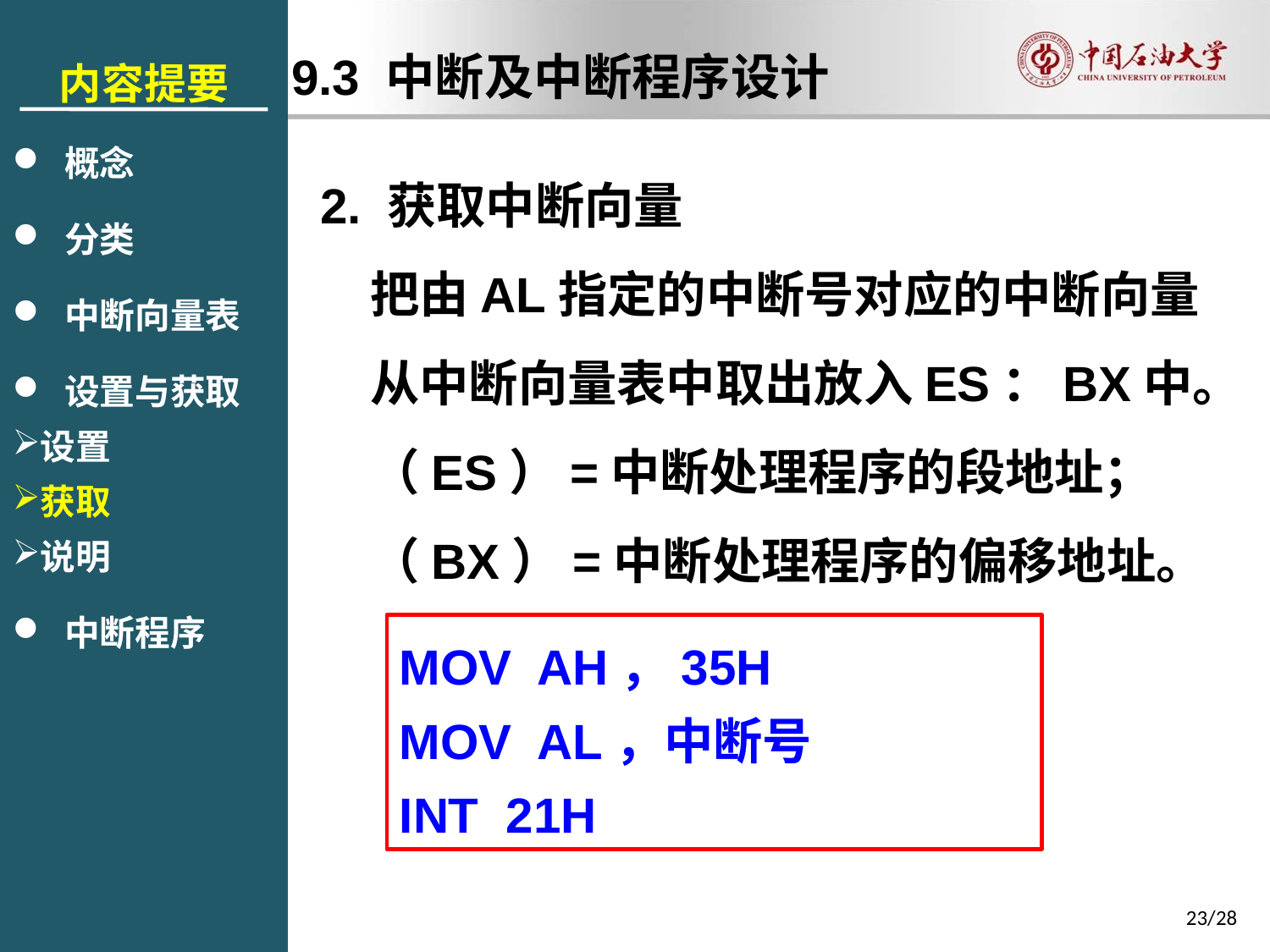

内容提要
 概念
 分类
 中断向量表
 设置与获取
设置
获取
说明
 中断程序
9.3 中断及中断程序设计
2. 获取中断向量
把由AL指定的中断号对应的中断向量从中断向量表中取出放入ES：BX中。
（ES）=中断处理程序的段地址；
（BX）=中断处理程序的偏移地址。
MOV  AH，35H
MOV  AL，中断号
INT  21H
23/28